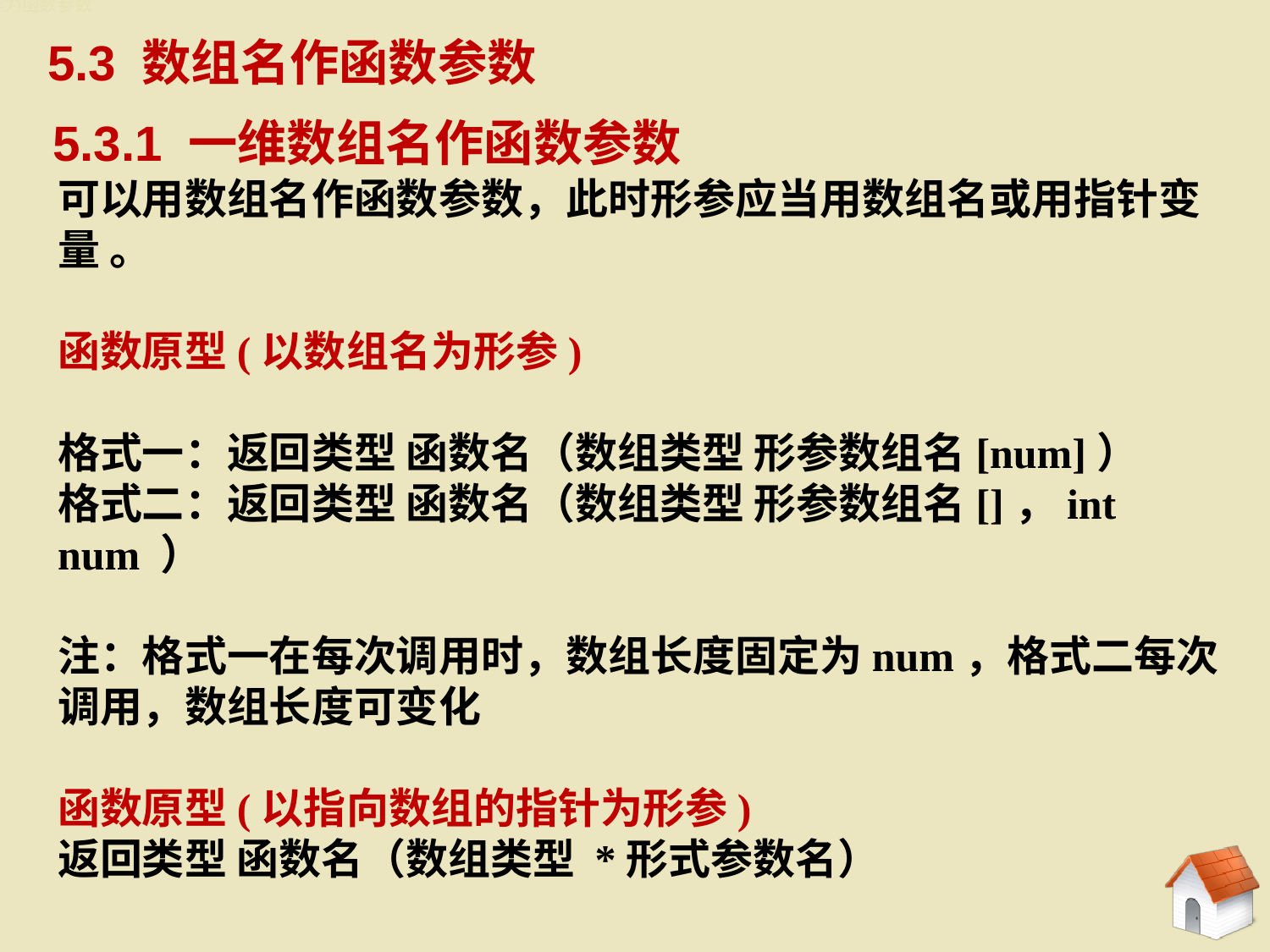

5.3数组名作为函数参数
5.3 数组名作函数参数
5.3.1 一维数组名作函数参数
可以用数组名作函数参数，此时形参应当用数组名或用指针变量 。

函数原型(以数组名为形参)

格式一：返回类型 函数名（数组类型 形参数组名[num]）
格式二：返回类型 函数名（数组类型 形参数组名[]，int num ）

注：格式一在每次调用时，数组长度固定为num，格式二每次调用，数组长度可变化

函数原型(以指向数组的指针为形参)
返回类型 函数名（数组类型 *形式参数名）